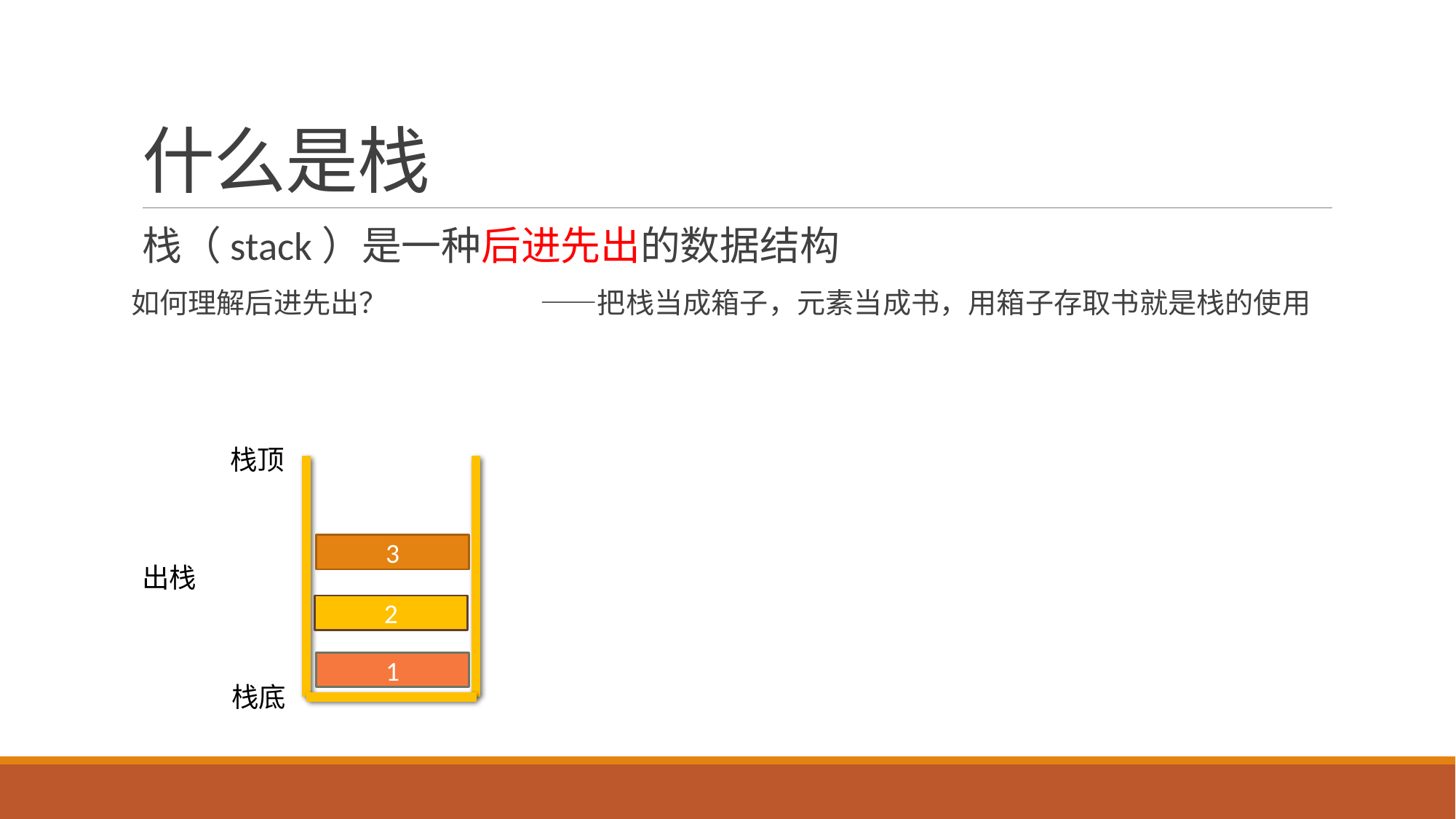

# 什么是栈
栈（stack）是一种后进先出的数据结构
如何理解后进先出？                        ——把栈当成箱子，元素当成书，用箱子存取书就是栈的使用

栈顶
3
出栈
2
1
栈底